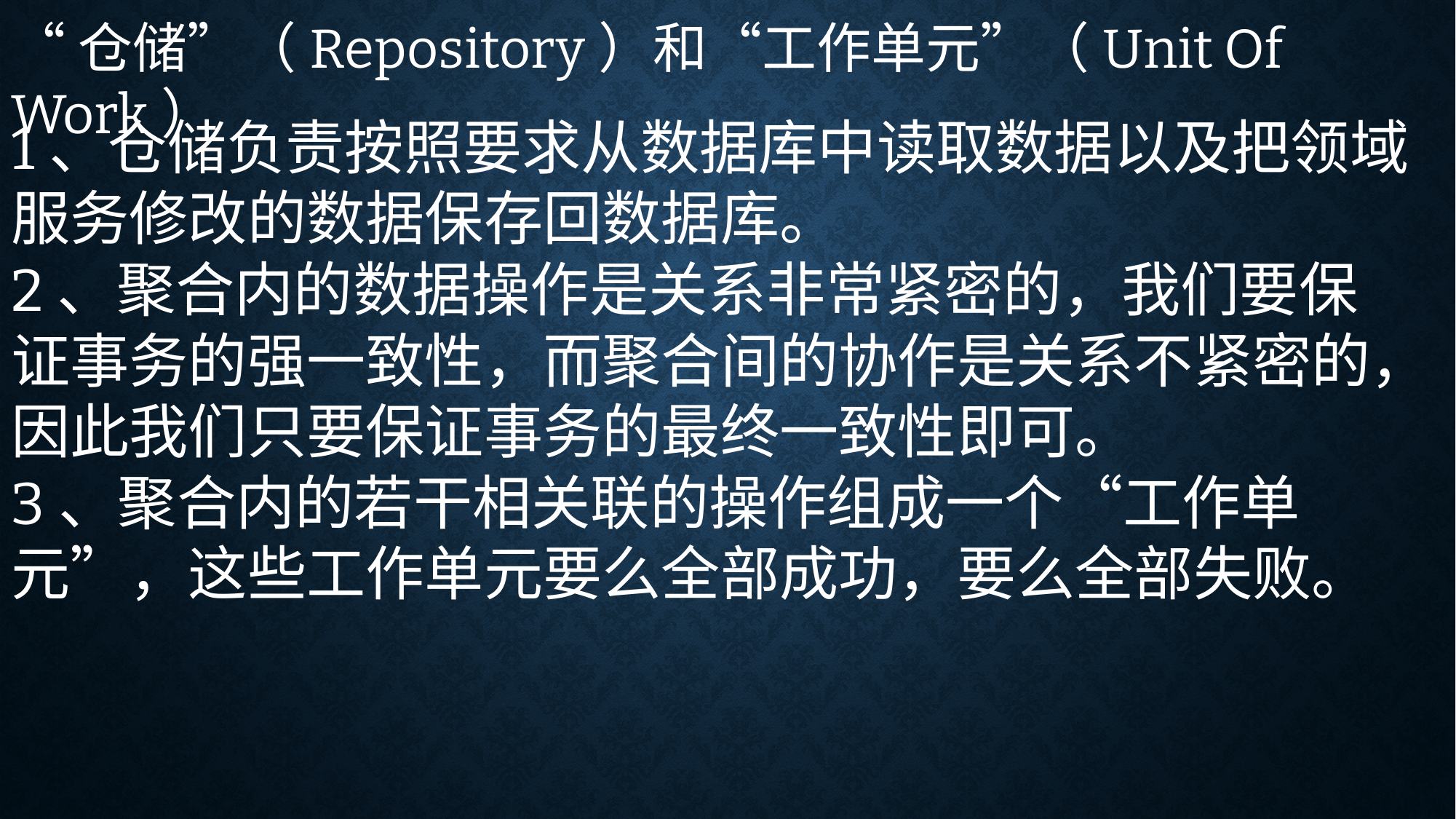

“仓储”（Repository）和“工作单元”（Unit Of Work）
1、仓储负责按照要求从数据库中读取数据以及把领域服务修改的数据保存回数据库。
2、聚合内的数据操作是关系非常紧密的，我们要保证事务的强一致性，而聚合间的协作是关系不紧密的，因此我们只要保证事务的最终一致性即可。
3、聚合内的若干相关联的操作组成一个“工作单元”，这些工作单元要么全部成功，要么全部失败。